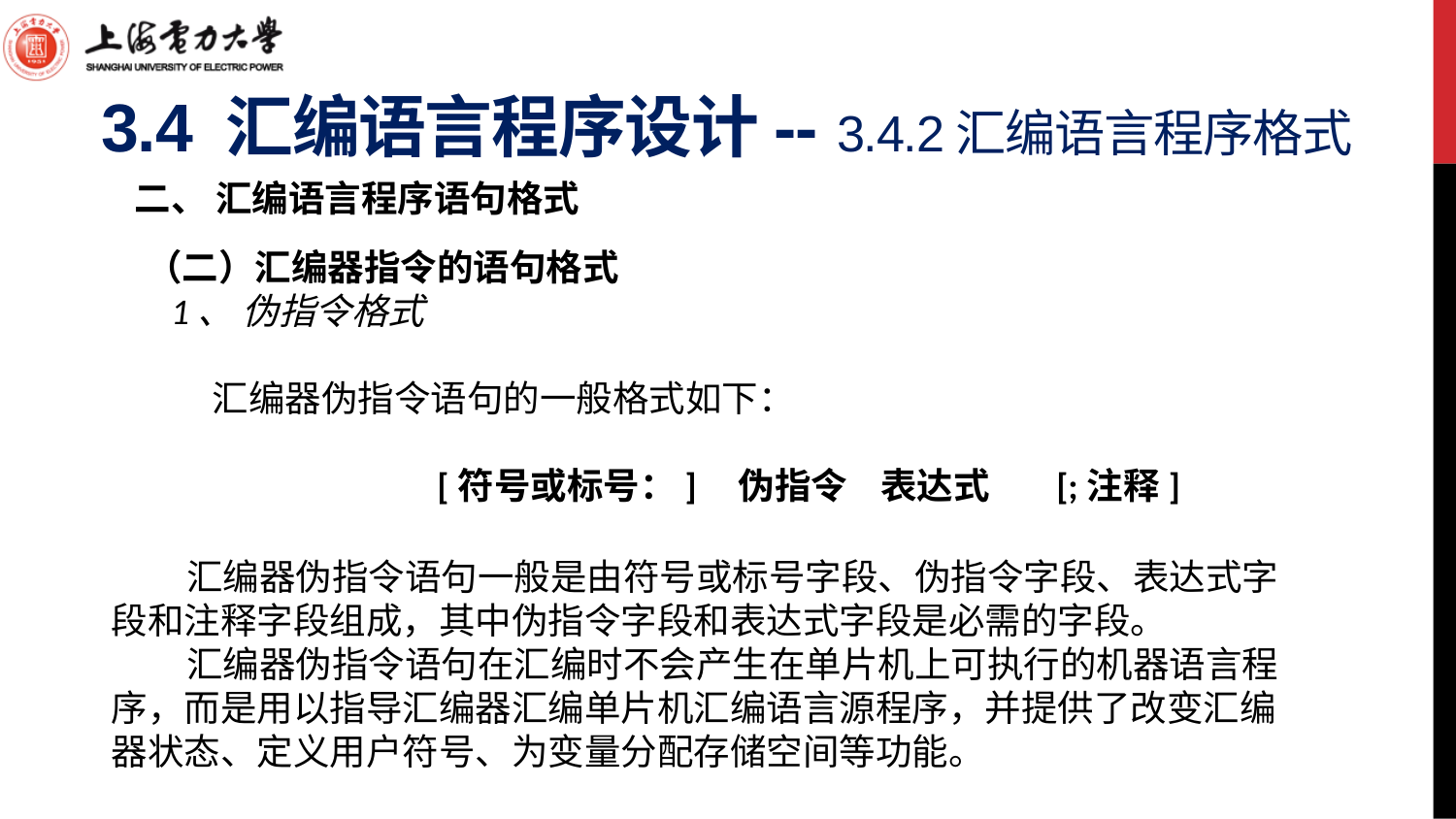

# 3.4 汇编语言程序设计-- 3.4.2汇编语言程序格式
二、 汇编语言程序语句格式

（二）汇编器指令的语句格式
   1、 伪指令格式

       汇编器伪指令语句的一般格式如下：

		[符号或标号：]    伪指令    表达式       [;注释]
        汇编器伪指令语句一般是由符号或标号字段、伪指令字段、表达式字段和注释字段组成，其中伪指令字段和表达式字段是必需的字段。
        汇编器伪指令语句在汇编时不会产生在单片机上可执行的机器语言程序，而是用以指导汇编器汇编单片机汇编语言源程序，并提供了改变汇编器状态、定义用户符号、为变量分配存储空间等功能。